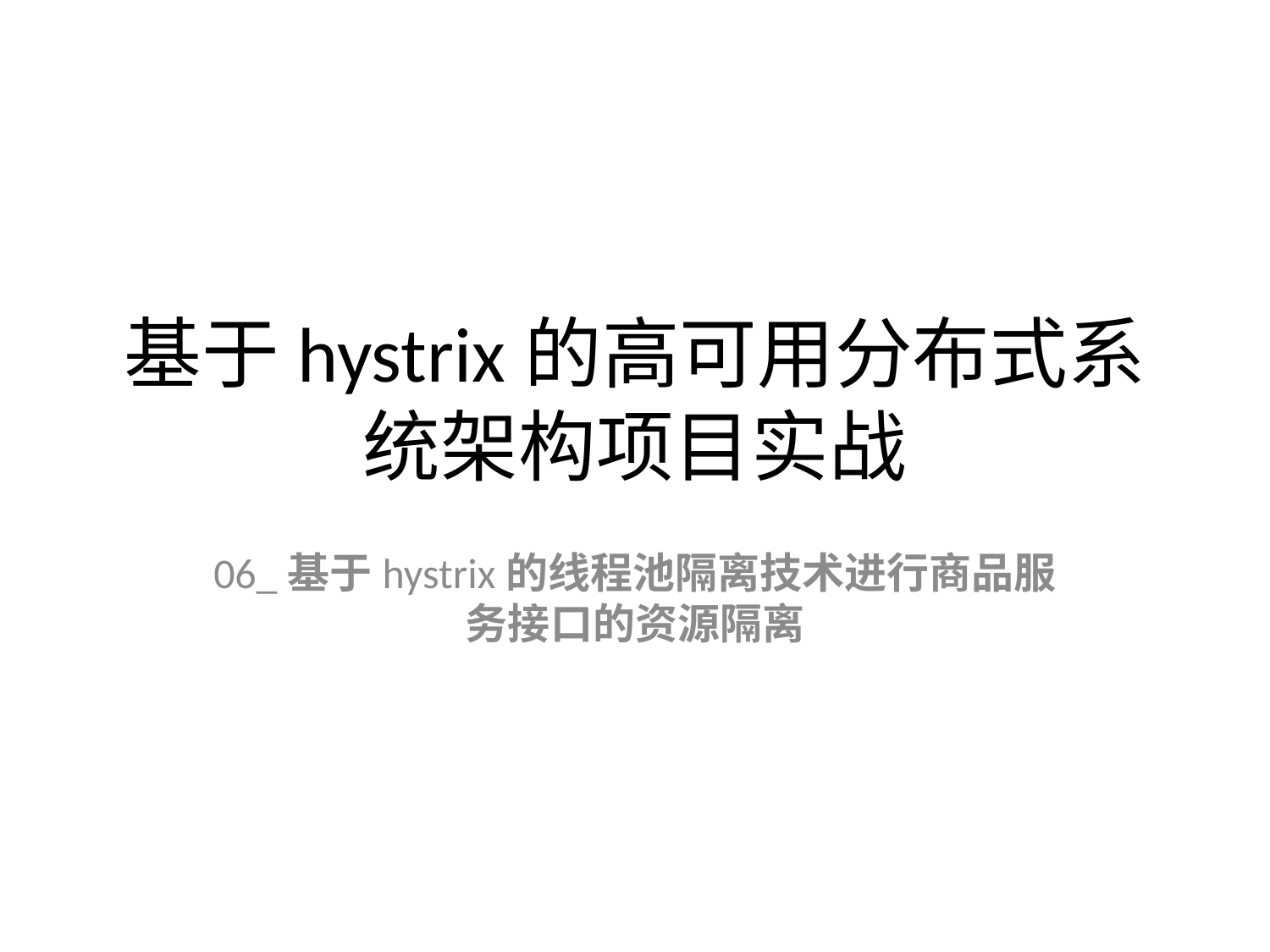

# 基于hystrix的高可用分布式系统架构项目实战
06_基于hystrix的线程池隔离技术进行商品服务接口的资源隔离